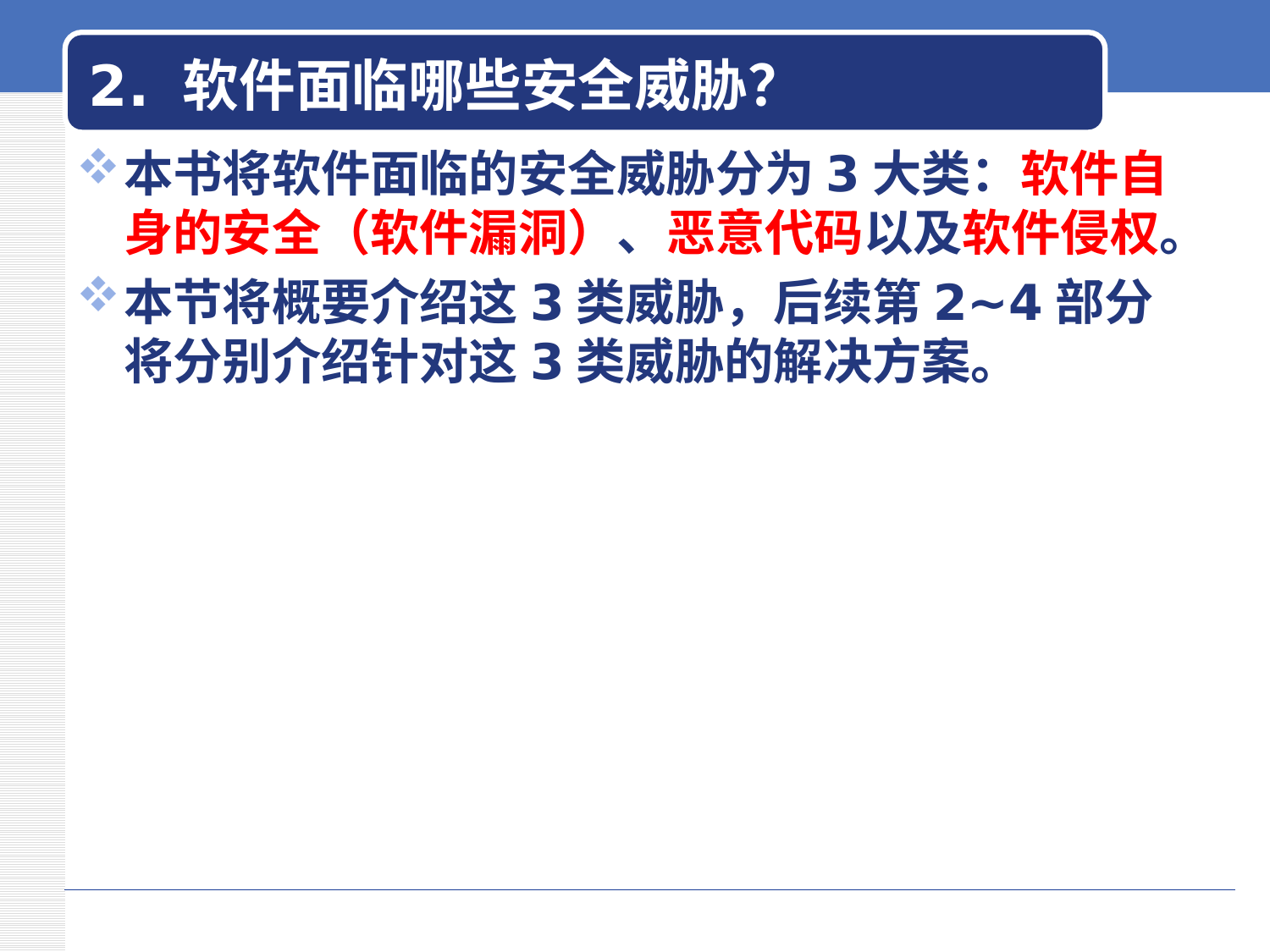

# 2. 软件面临哪些安全威胁？
本书将软件面临的安全威胁分为3大类：软件自身的安全（软件漏洞）、恶意代码以及软件侵权。
本节将概要介绍这3类威胁，后续第2~4部分将分别介绍针对这3类威胁的解决方案。